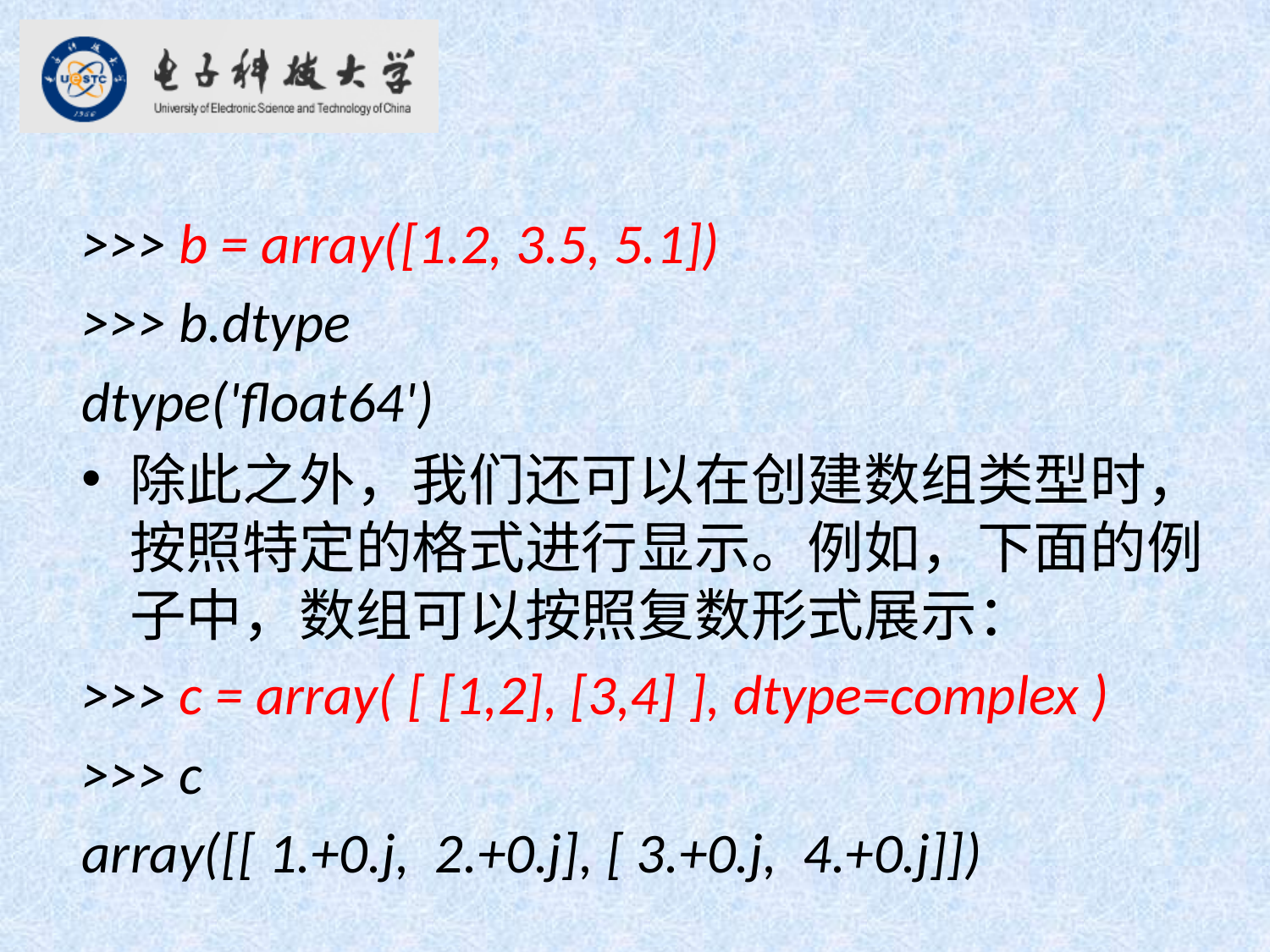

>>> b = array([1.2, 3.5, 5.1])
>>> b.dtype
dtype('float64')
除此之外，我们还可以在创建数组类型时，按照特定的格式进行显示。例如，下面的例子中，数组可以按照复数形式展示：
>>> c = array( [ [1,2], [3,4] ], dtype=complex )
>>> c
array([[ 1.+0.j,  2.+0.j], [ 3.+0.j,  4.+0.j]])